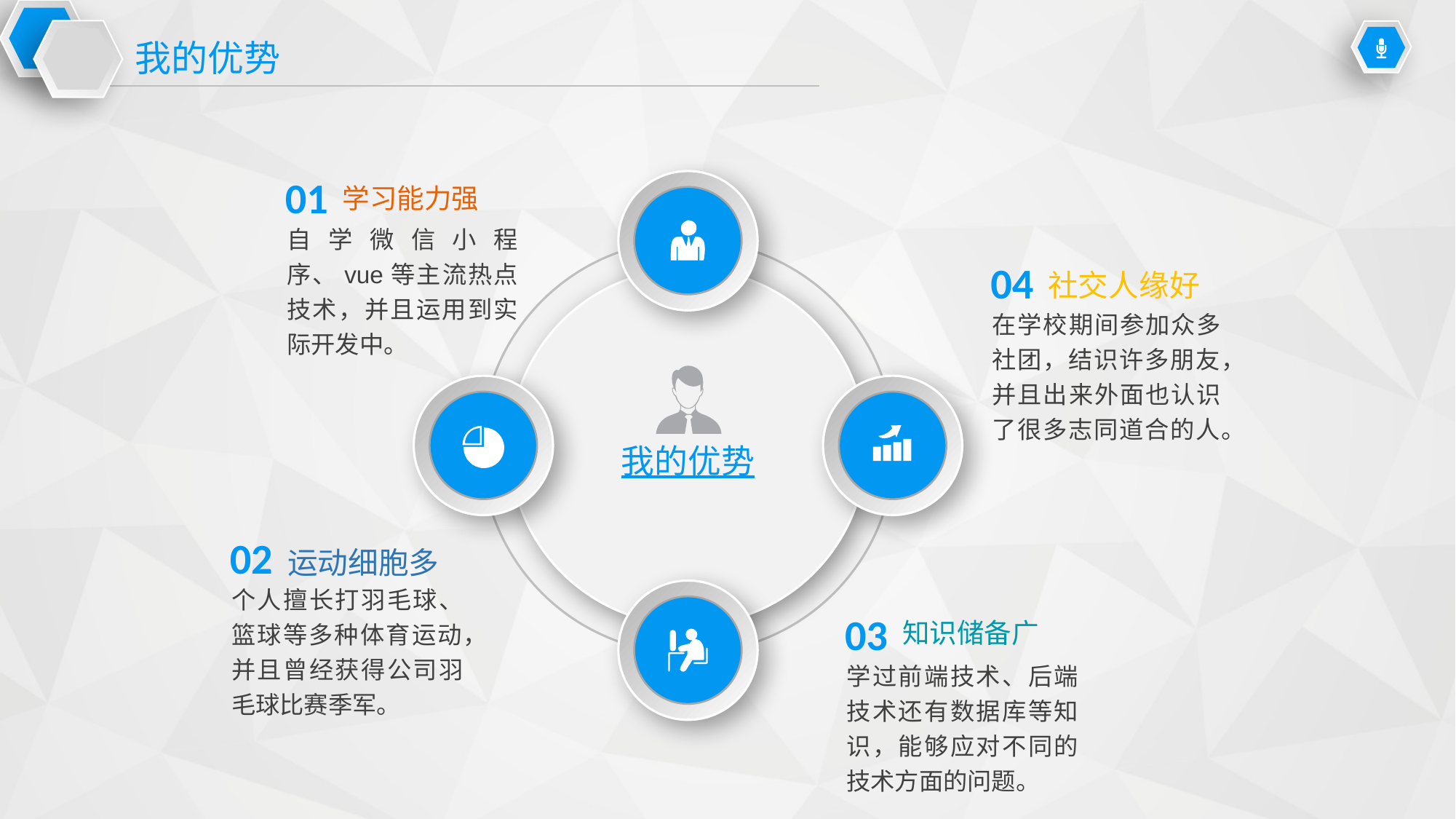

我的优势
01
 学习能力强
自学微信小程序、vue等主流热点技术，并且运用到实际开发中。

04
 社交人缘好
在学校期间参加众多社团，结识许多朋友，并且出来外面也认识了很多志同道合的人。

我的优势

02
 运动细胞多
个人擅长打羽毛球、篮球等多种体育运动，并且曾经获得公司羽毛球比赛季军。

03
 知识储备广
学过前端技术、后端技术还有数据库等知识，能够应对不同的技术方面的问题。